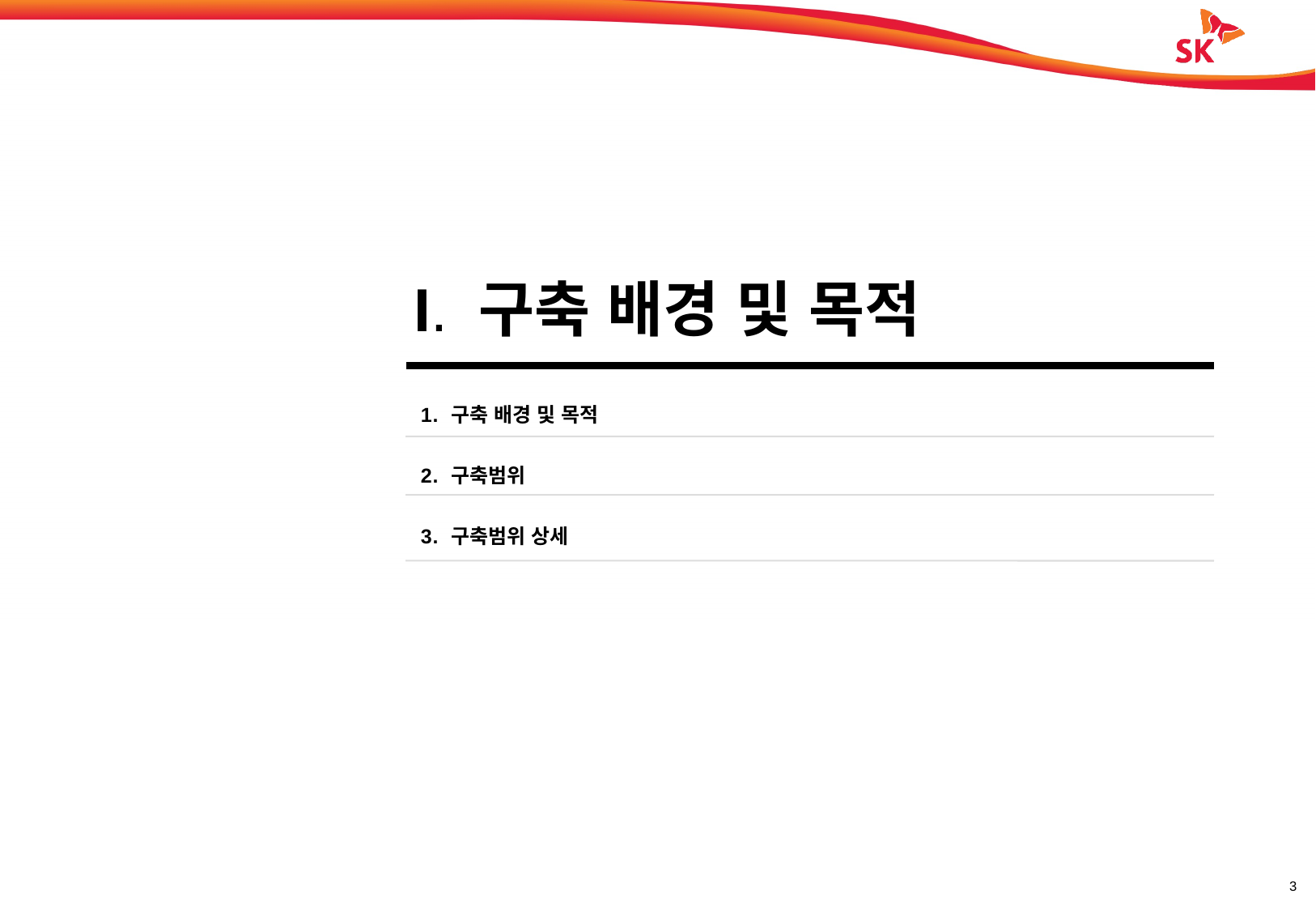

I. 구축 배경 및 목적
구축 배경 및 목적
구축범위
구축범위 상세